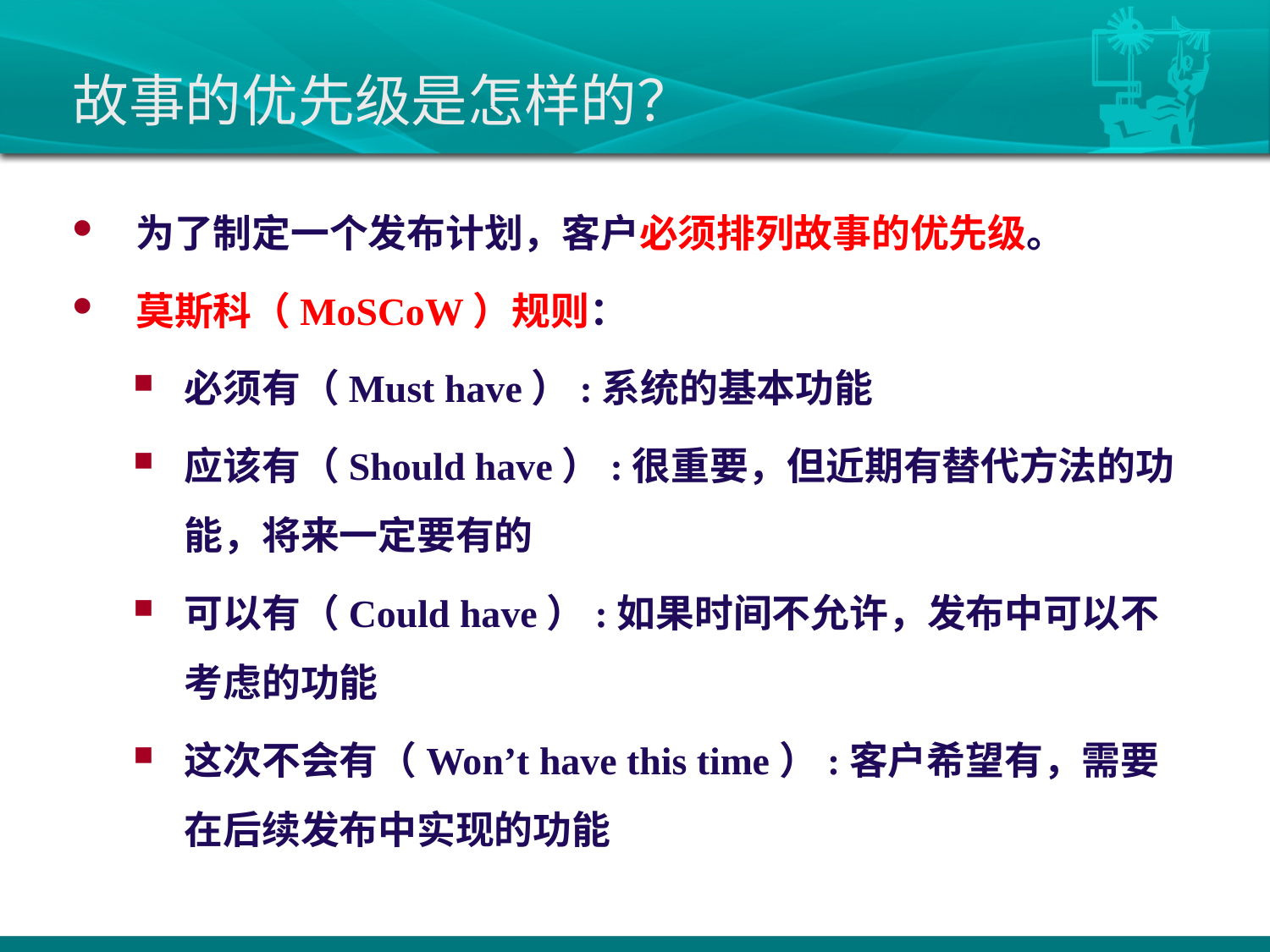

# 故事的优先级是怎样的？
为了制定一个发布计划，客户必须排列故事的优先级。
莫斯科（MoSCoW）规则：
必须有（Must have）:系统的基本功能
应该有（Should have）:很重要，但近期有替代方法的功能，将来一定要有的
可以有（Could have）:如果时间不允许，发布中可以不考虑的功能
这次不会有（Won’t have this time）:客户希望有，需要在后续发布中实现的功能